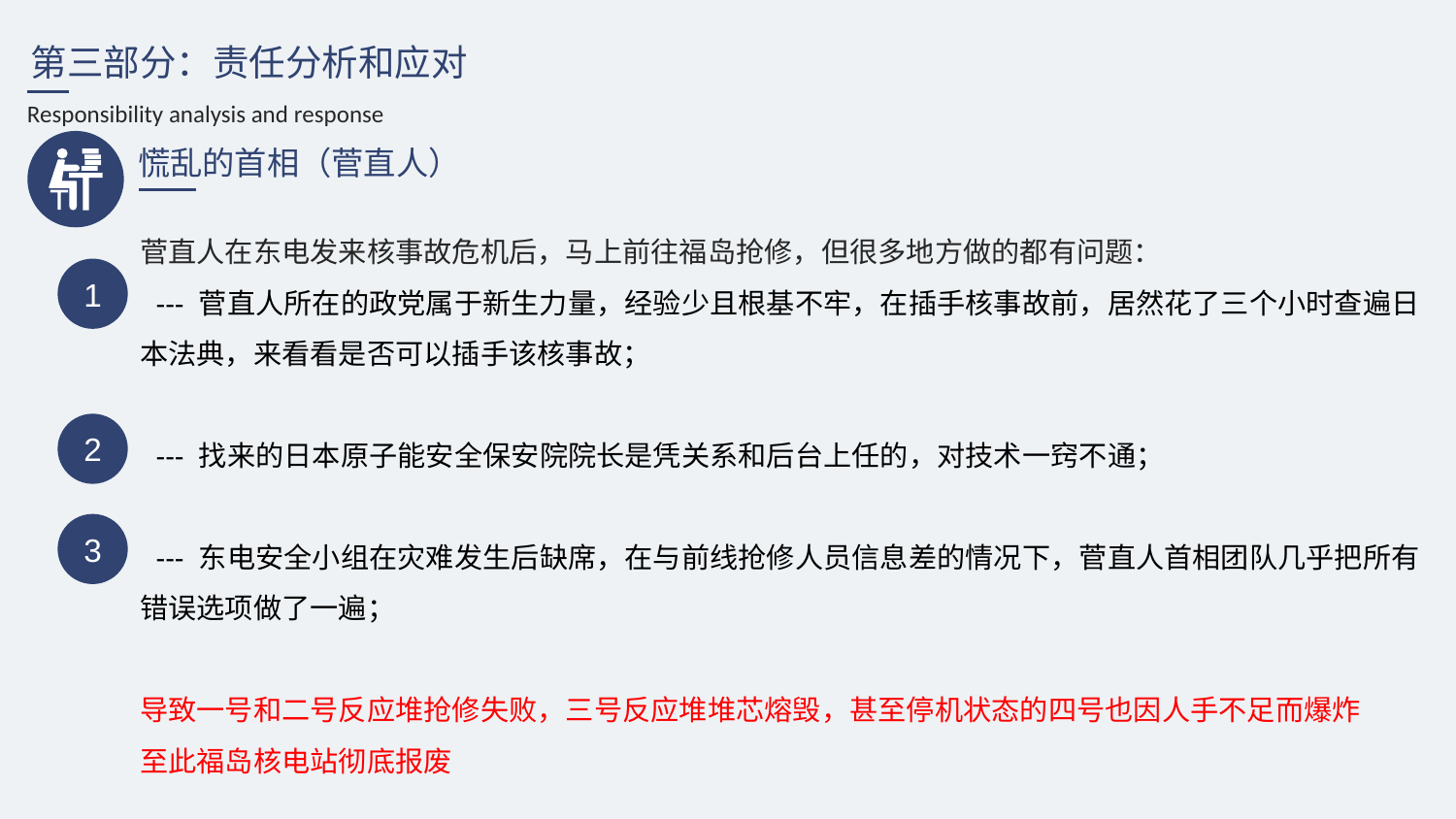

第三部分：责任分析和应对
Responsibility analysis and response

慌乱的首相（菅直人）

菅直人在东电发来核事故危机后，马上前往福岛抢修，但很多地方做的都有问题：
  --- 菅直人所在的政党属于新生力量，经验少且根基不牢，在插手核事故前，居然花了三个小时查遍日本法典，来看看是否可以插手该核事故；

  --- 找来的日本原子能安全保安院院长是凭关系和后台上任的，对技术一窍不通；

  --- 东电安全小组在灾难发生后缺席，在与前线抢修人员信息差的情况下，菅直人首相团队几乎把所有错误选项做了一遍；

导致一号和二号反应堆抢修失败，三号反应堆堆芯熔毁，甚至停机状态的四号也因人手不足而爆炸
至此福岛核电站彻底报废
1
2
3